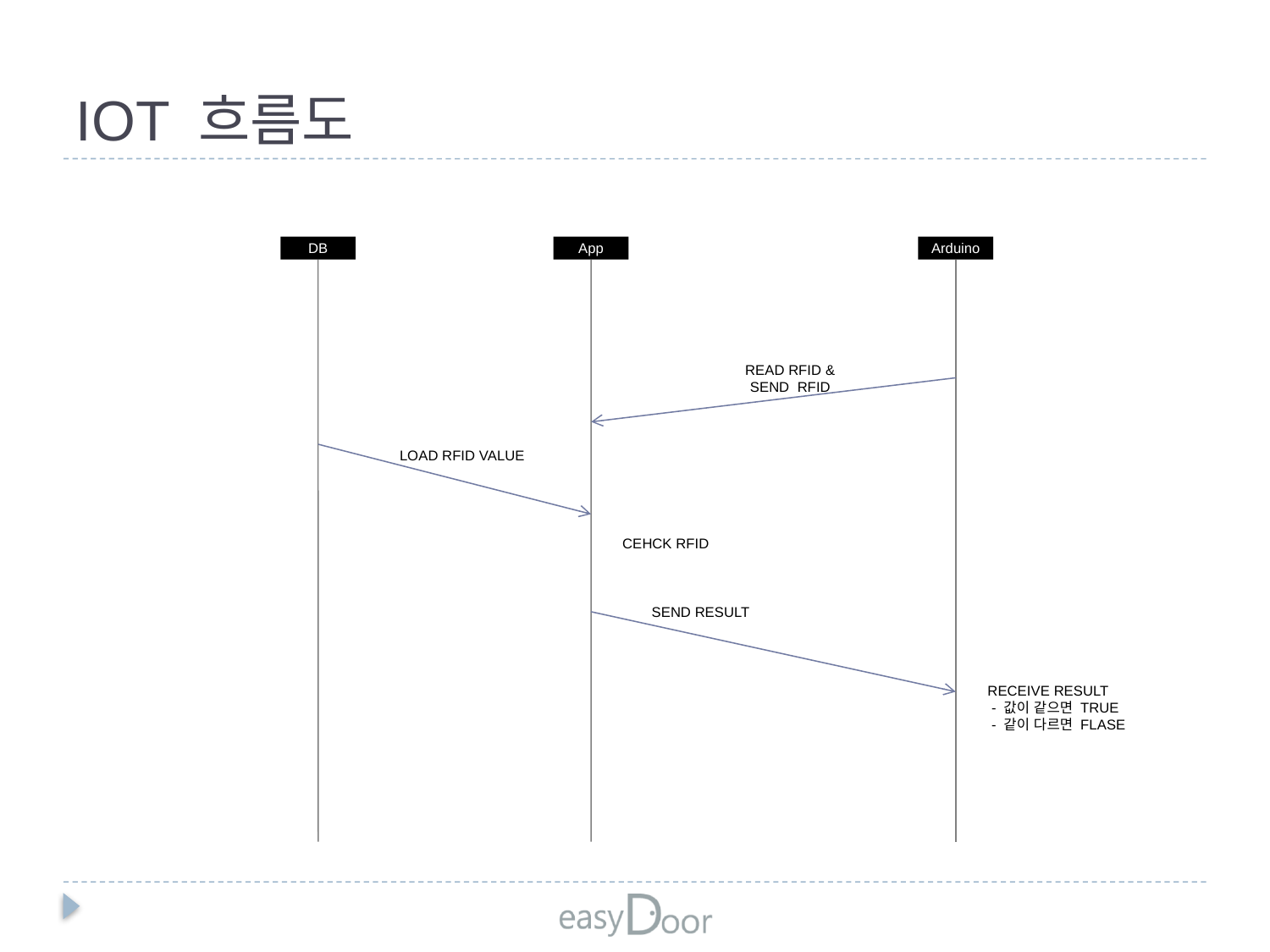

# IOT 흐름도
DB
App
Arduino
READ RFID &
SEND  RFID
LOAD RFID VALUE
CEHCK RFID
SEND RESULT
RECEIVE RESULT
 - 값이 같으면 TRUE
 - 같이 다르면 FLASE